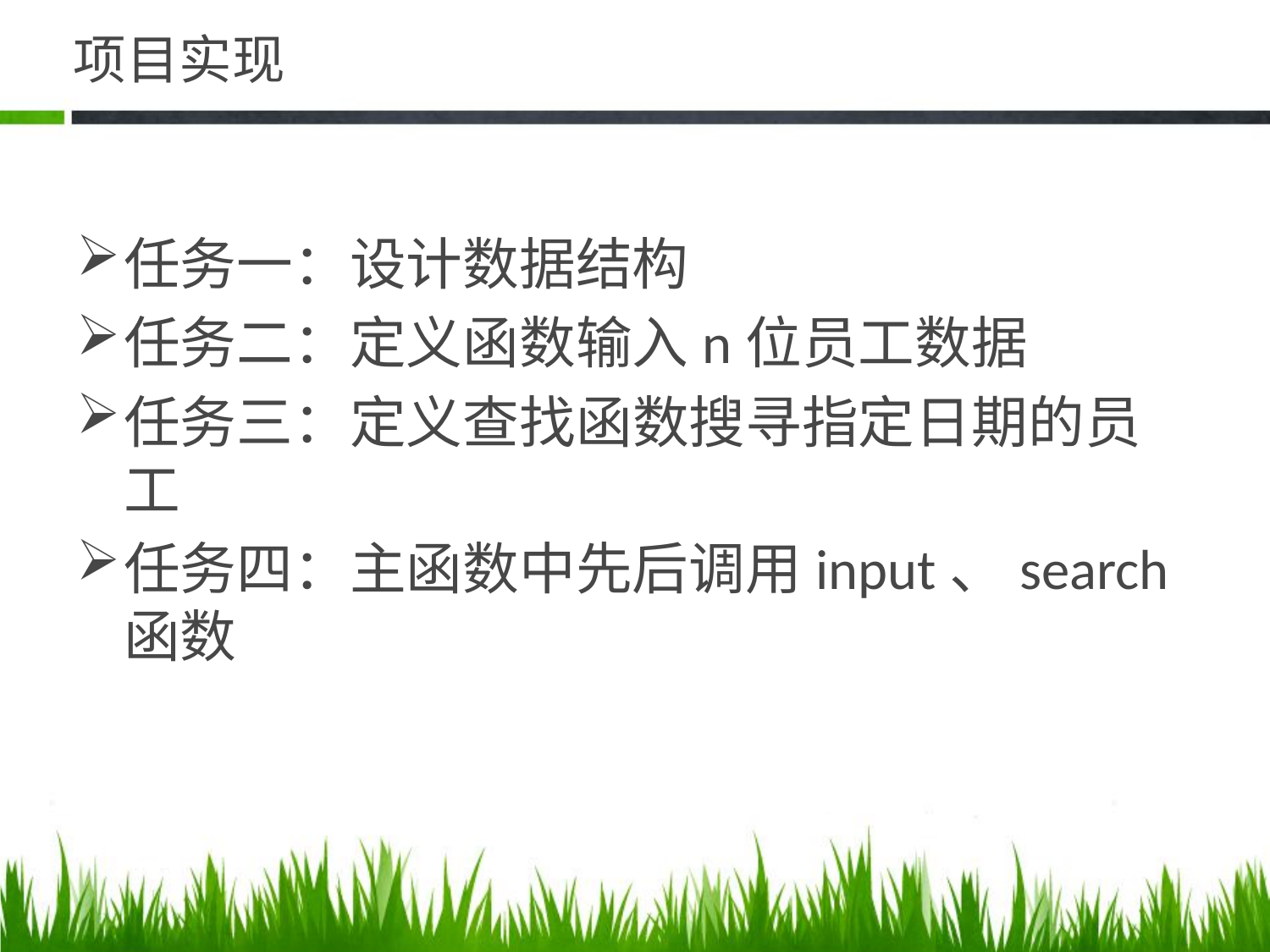

# 项目实现
任务一：设计数据结构
任务二：定义函数输入n位员工数据
任务三：定义查找函数搜寻指定日期的员工
任务四：主函数中先后调用input、search函数